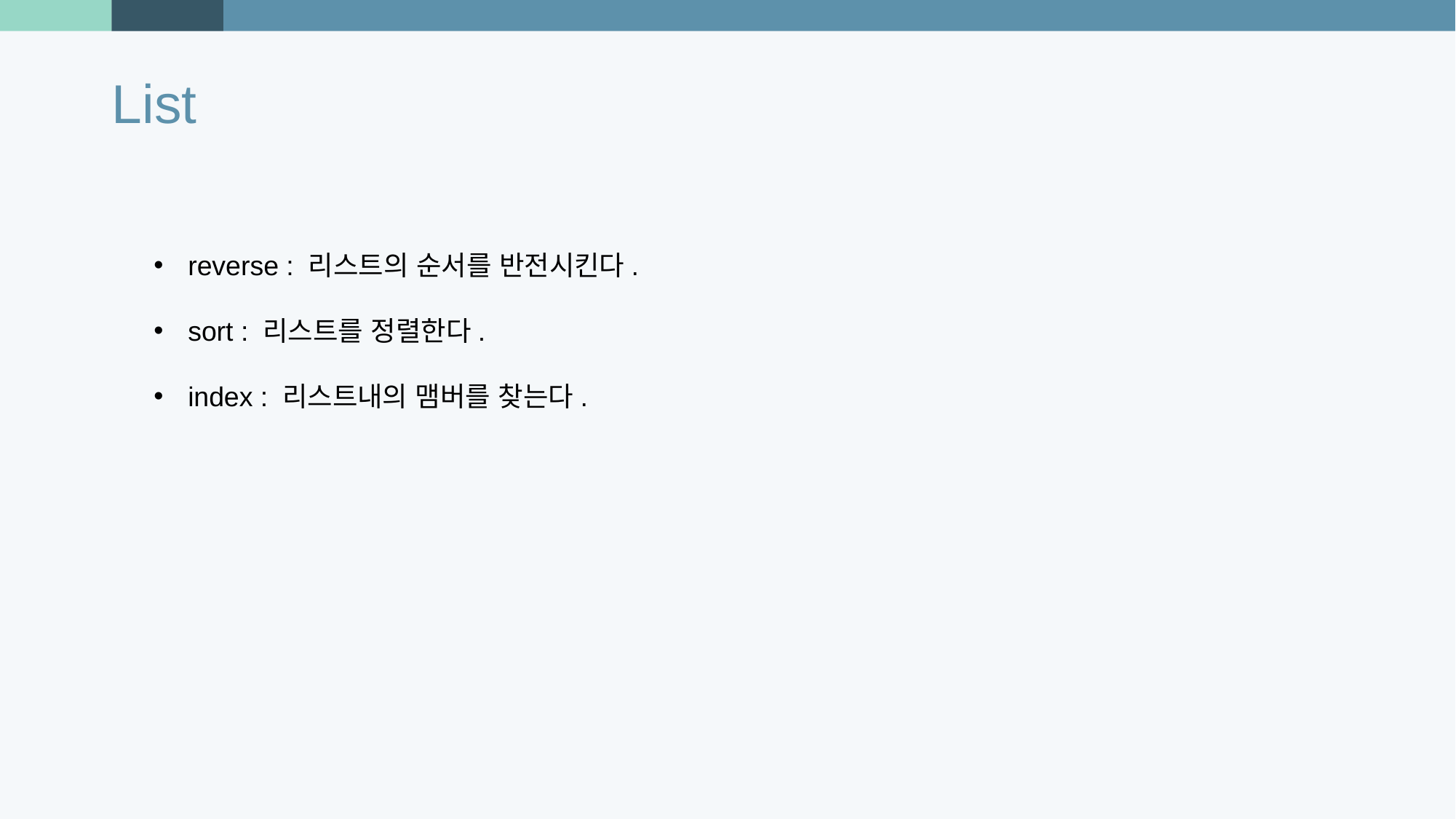

List
reverse : 리스트의 순서를 반전시킨다.
sort : 리스트를 정렬한다.
index : 리스트내의 맴버를 찾는다.
Photo by Joel Filipe on Unsplash